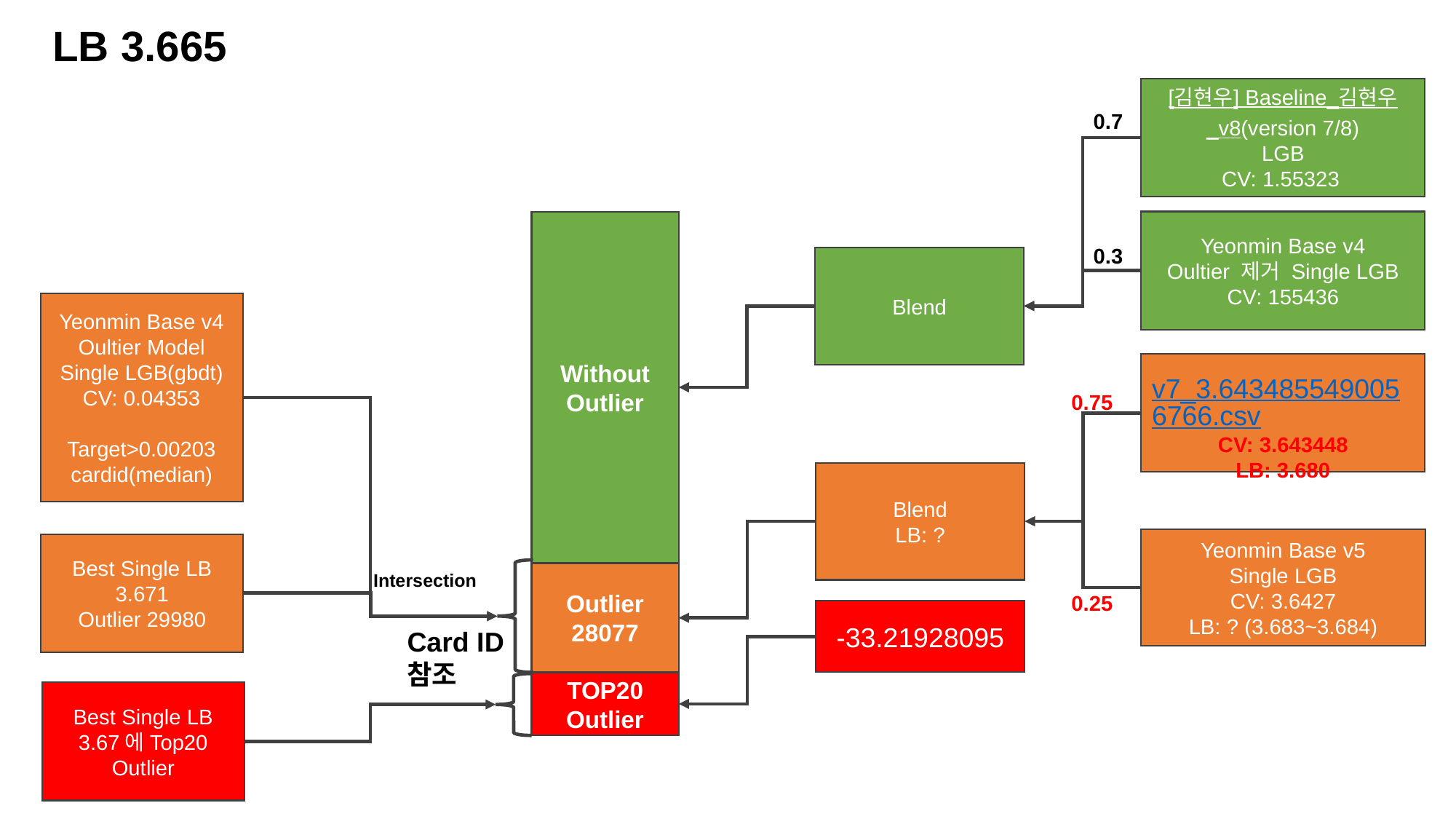

LB 3.665
[김현우] Baseline_김현우_v8(version 7/8)
LGB
CV: 1.55323
0.7
Without
Outlier
Yeonmin Base v4
Oultier 제거 Single LGB
CV: 155436
0.3
Blend
Yeonmin Base v4
Oultier Model
Single LGB(gbdt)
CV: 0.04353

Target>0.00203 cardid(median)
v7_3.6434855490056766.csv
CV: 3.643448
LB: 3.680
0.75
Blend
LB: ?
Yeonmin Base v5
Single LGB
CV: 3.6427
LB: ? (3.683~3.684)
Best Single LB 3.671
Outlier 29980

Intersection
Outlier
28077
0.25
-33.21928095
Card ID 참조
TOP20 Outlier

Best Single LB 3.67에Top20 Outlier